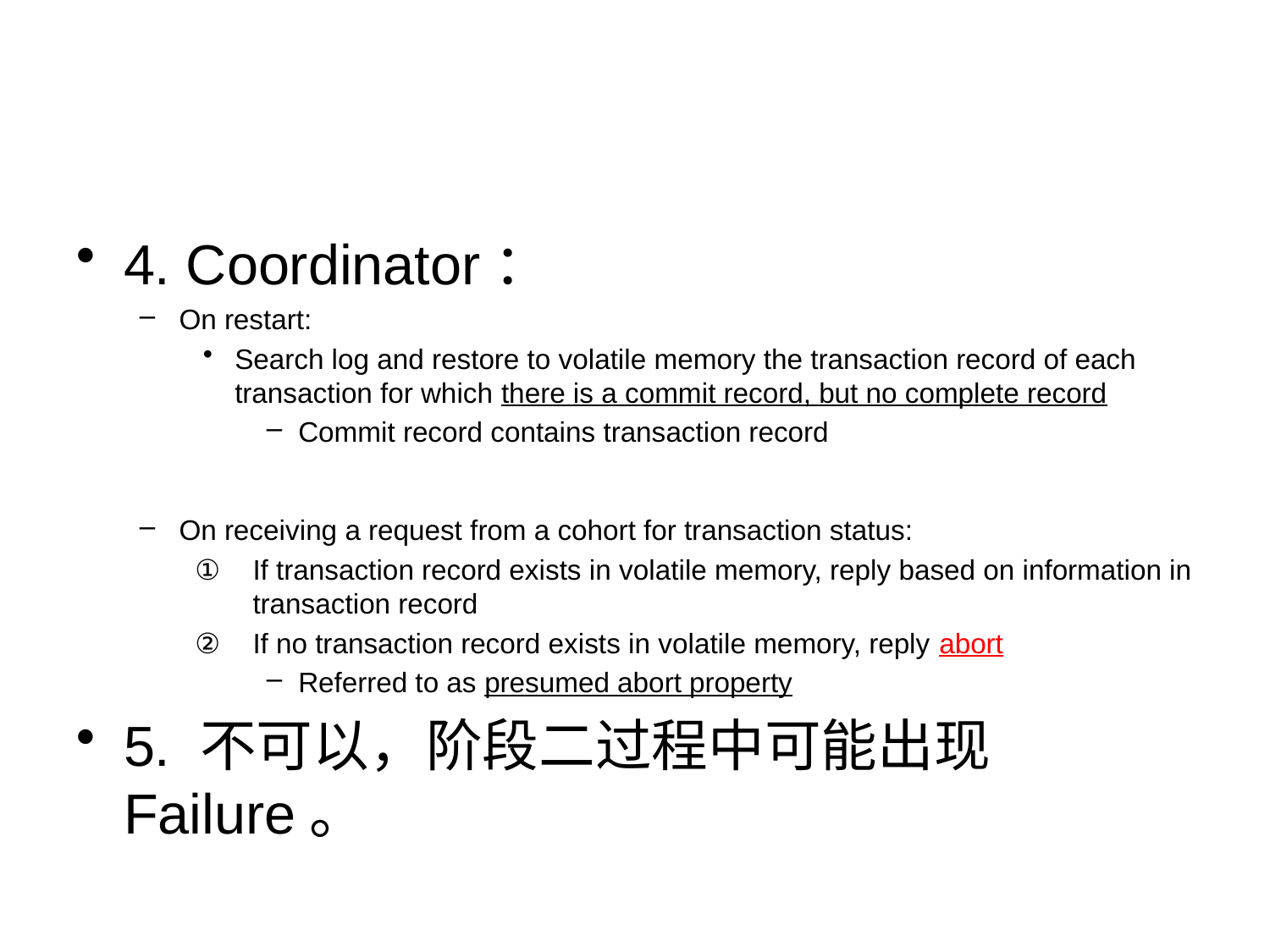

#
4. Coordinator：
On restart:
Search log and restore to volatile memory the transaction record of each transaction for which there is a commit record, but no complete record
Commit record contains transaction record

On receiving a request from a cohort for transaction status:
If transaction record exists in volatile memory, reply based on information in transaction record
If no transaction record exists in volatile memory, reply abort
Referred to as presumed abort property
5. 不可以，阶段二过程中可能出现Failure。